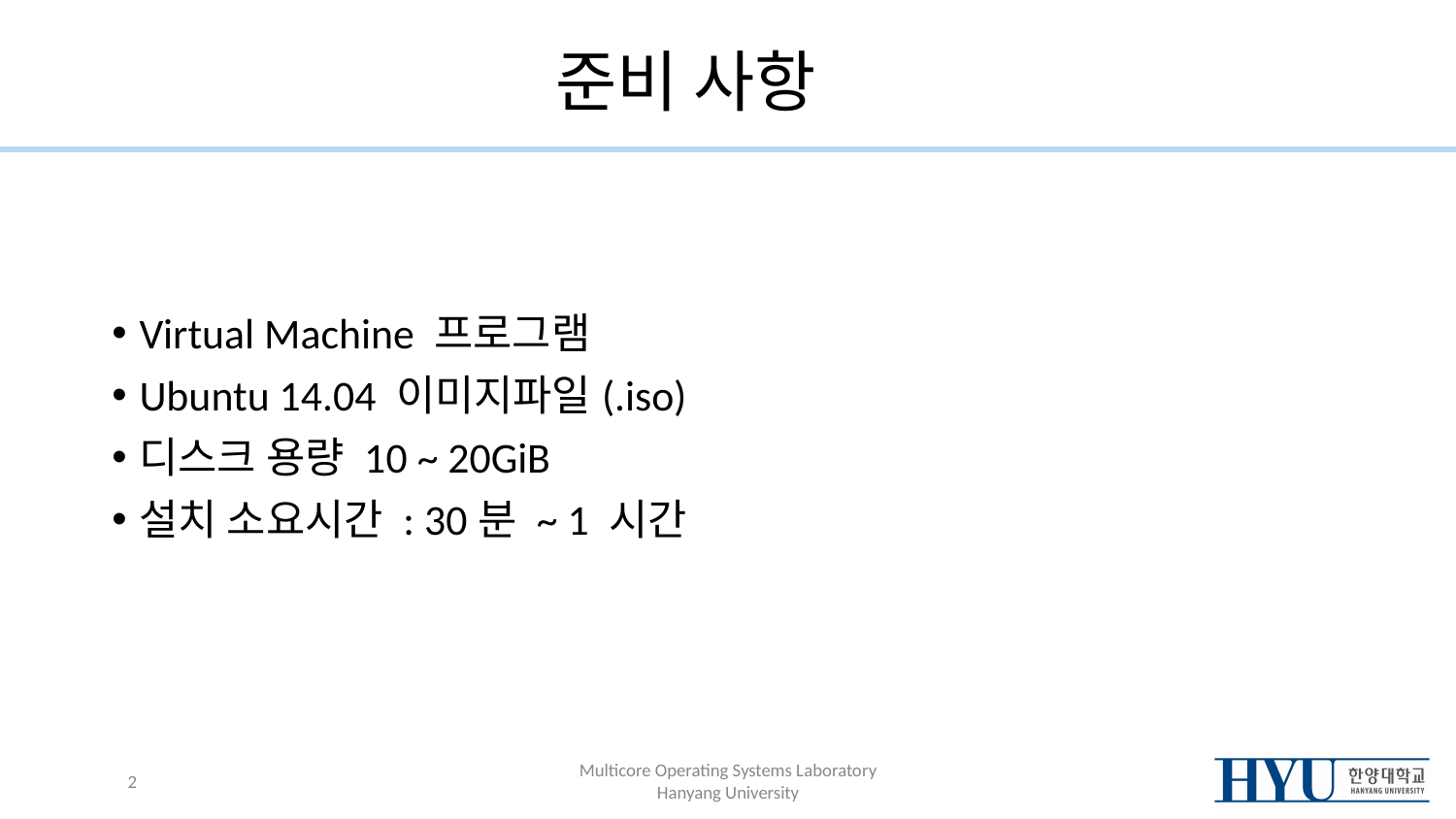

# 준비 사항

Virtual Machine 프로그램
Ubuntu 14.04 이미지파일(.iso)
디스크 용량 10 ~ 20GiB
설치 소요시간 : 30분 ~ 1 시간

2
Multicore Operating Systems Laboratory
Hanyang University